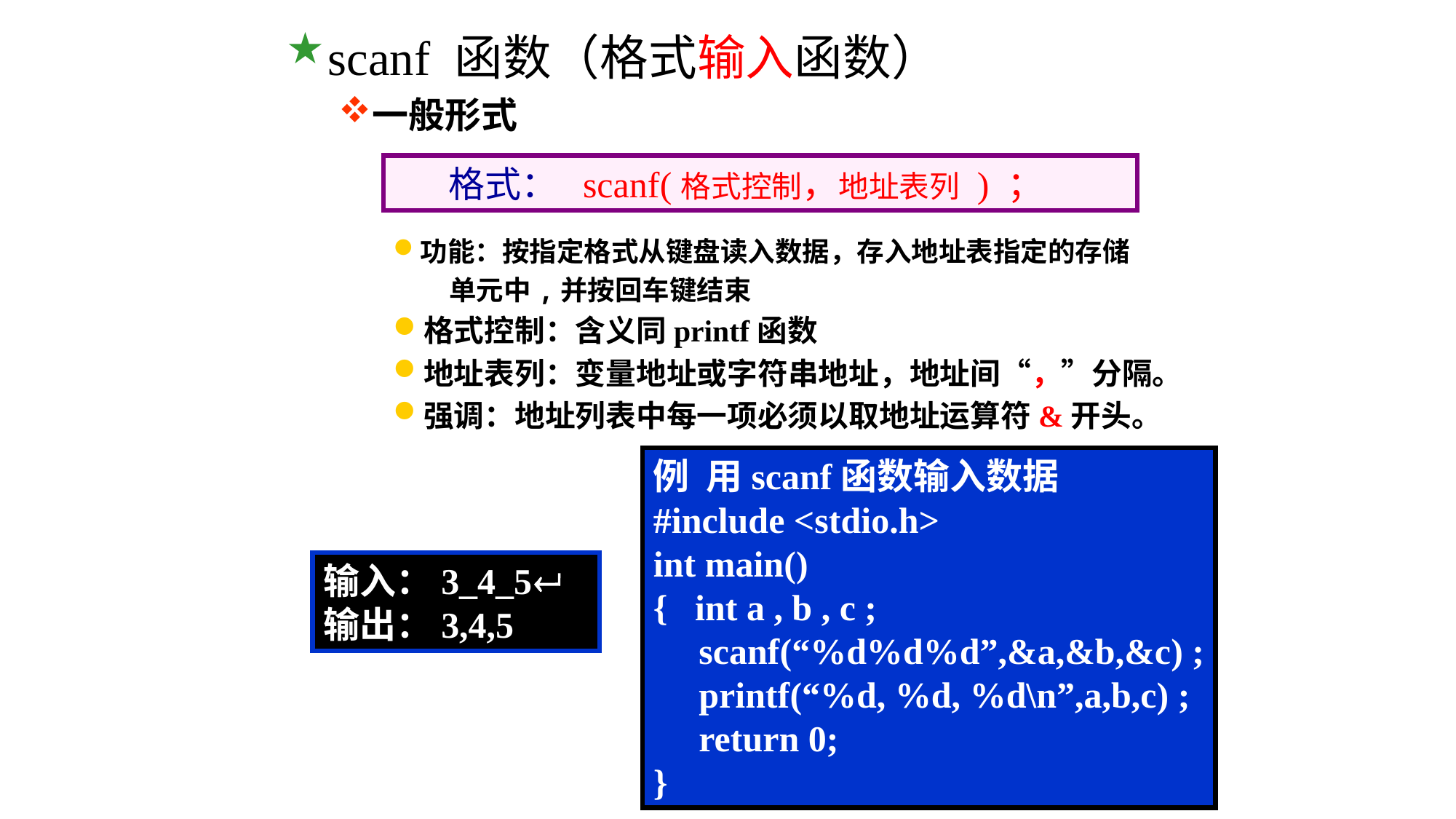

scanf 函数（格式输入函数）
一般形式

功能：按指定格式从键盘读入数据，存入地址表指定的存储
        单元中,并按回车键结束
格式控制：含义同printf函数
地址表列：变量地址或字符串地址，地址间“，”分隔。
强调：地址列表中每一项必须以取地址运算符&开头。
格式：  scanf(格式控制，地址表列 ) ；
例  用scanf函数输入数据
#include <stdio.h>
int main()
{   int a , b , c ;
     scanf(“%d%d%d”,&a,&b,&c) ;
     printf(“%d, %d, %d\n”,a,b,c) ;
     return 0;
}
输入：3_4_5↵
输出：3,4,5